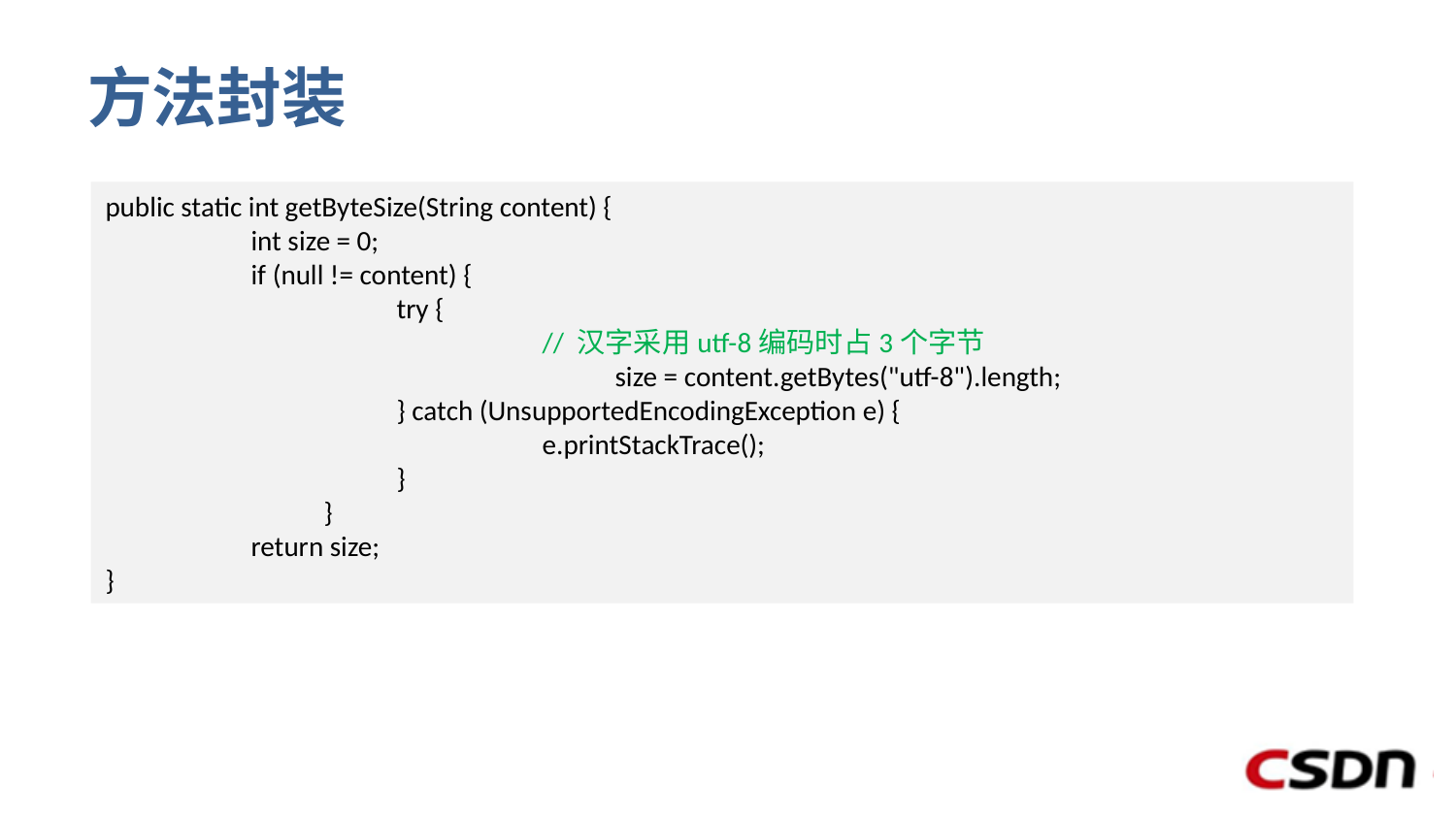

# 方法封装
public static int getByteSize(String content) {
	int size = 0;
	if (null != content) {
		try {
			// 汉字采用utf-8编码时占3个字节
			size = content.getBytes("utf-8").length;
		} catch (UnsupportedEncodingException e) {
			e.printStackTrace();
		}
	}
 	return size;
}